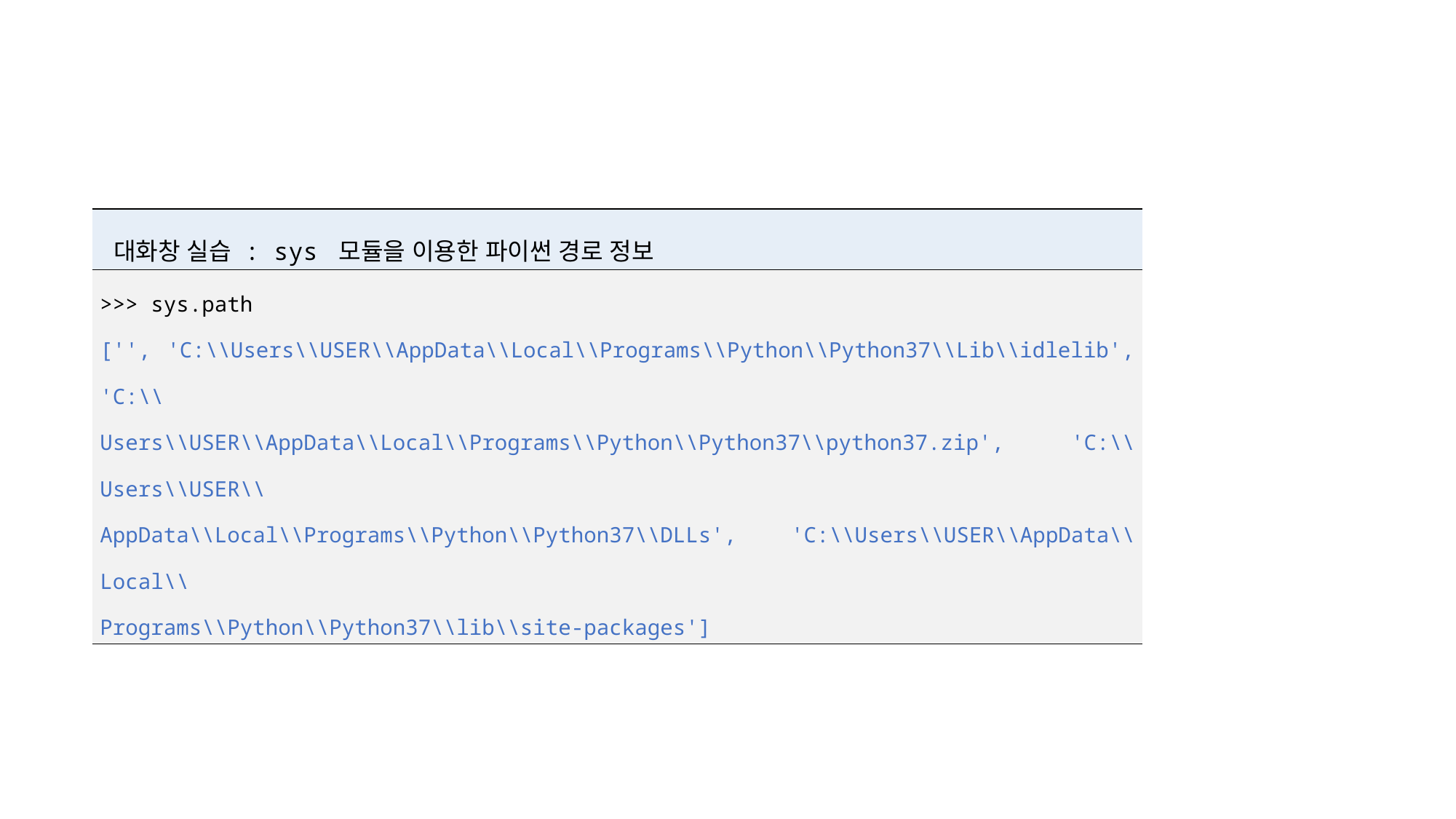

| 대화창 실습 : sys 모듈을 이용한 파이썬 경로 정보 |
| --- |
| >>> sys.path ['', 'C:\\Users\\USER\\AppData\\Local\\Programs\\Python\\Python37\\Lib\\idlelib', 'C:\\ Users\\USER\\AppData\\Local\\Programs\\Python\\Python37\\python37.zip', 'C:\\Users\\USER\\ AppData\\Local\\Programs\\Python\\Python37\\DLLs', 'C:\\Users\\USER\\AppData\\Local\\ Programs\\Python\\Python37\\lib\\site-packages'] |